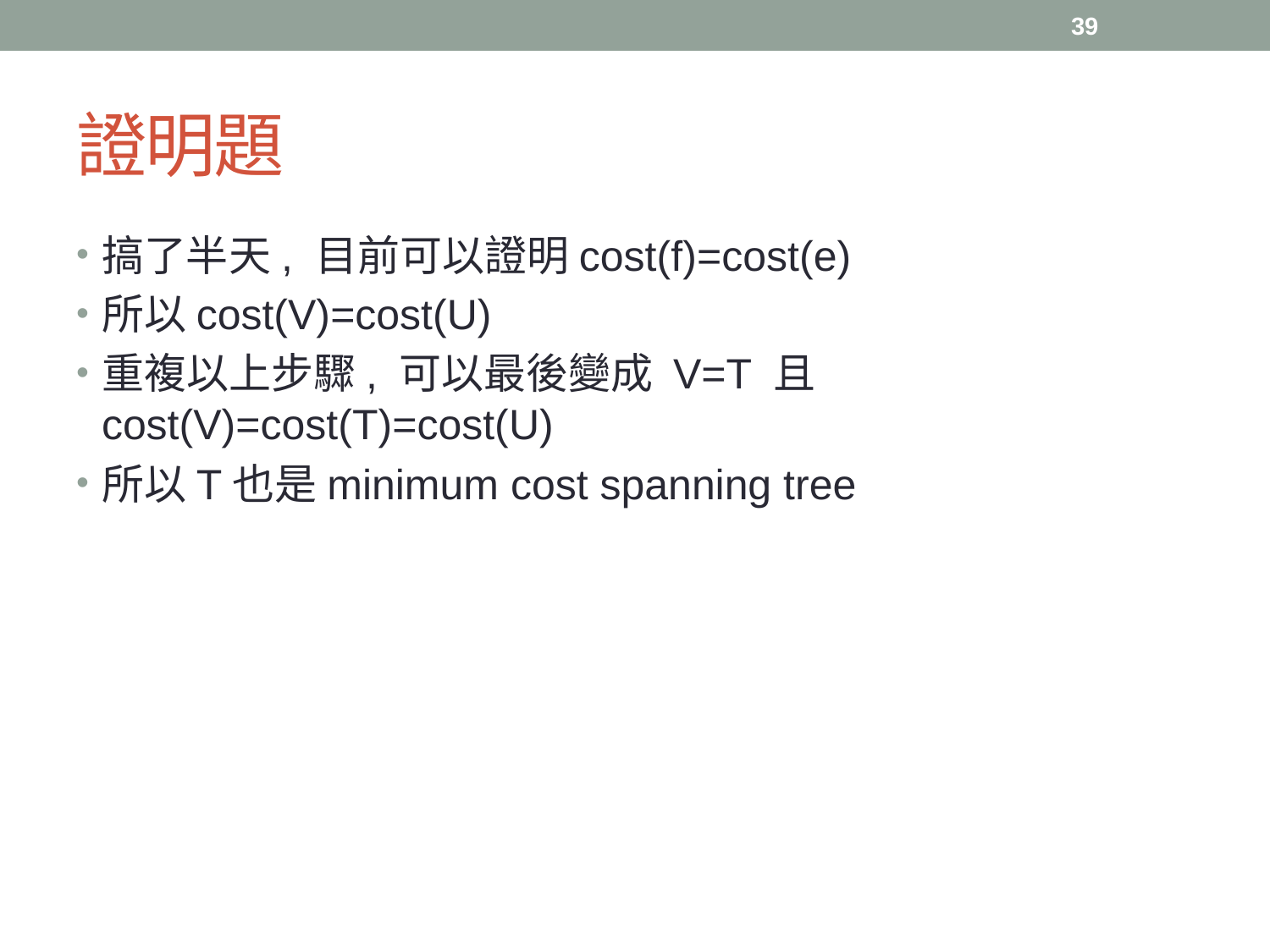

39
# 證明題
搞了半天, 目前可以證明cost(f)=cost(e)
所以cost(V)=cost(U)
重複以上步驟, 可以最後變成 V=T 且 cost(V)=cost(T)=cost(U)
所以T也是minimum cost spanning tree